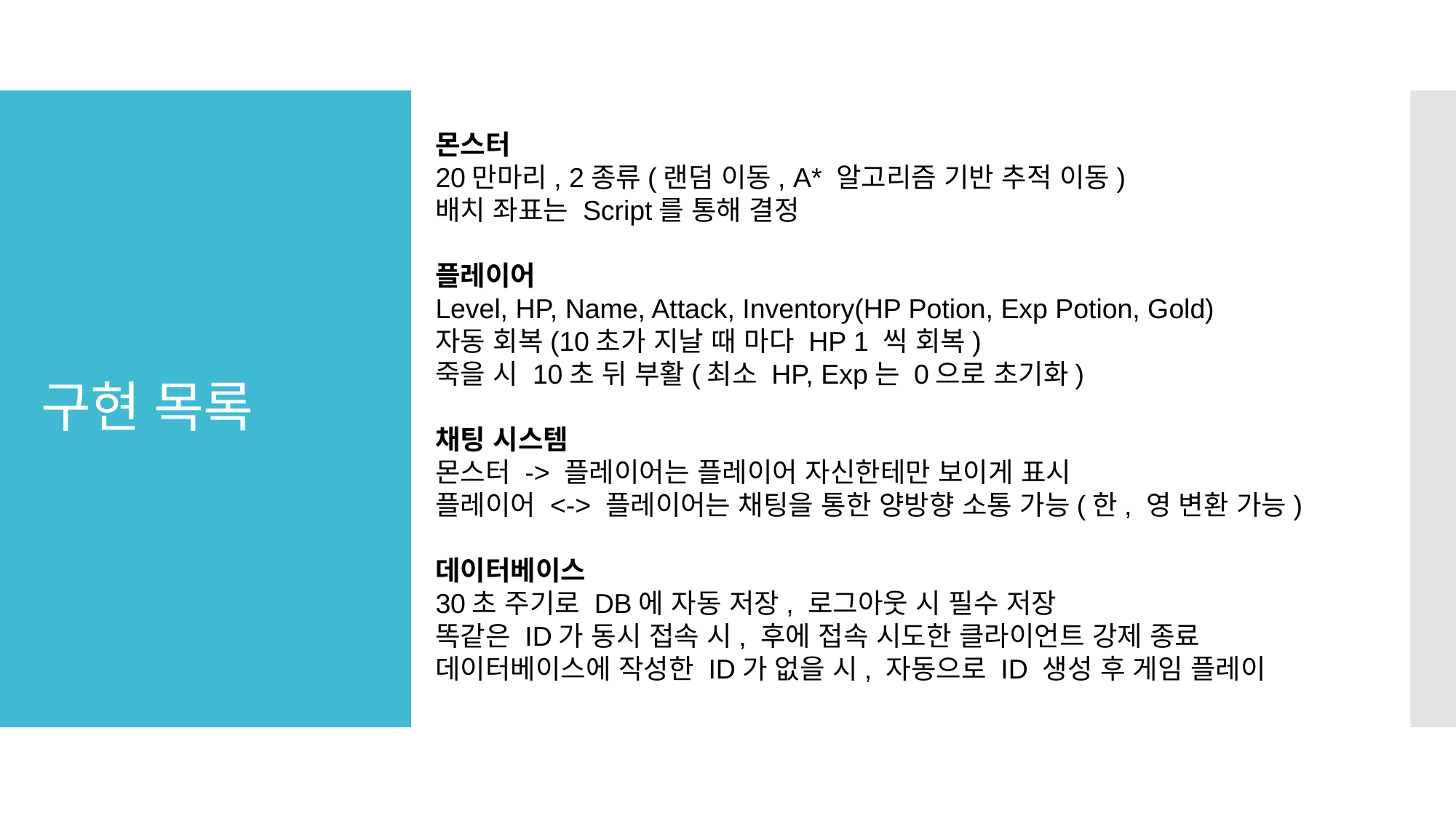

몬스터
20만마리, 2종류(랜덤 이동, A* 알고리즘 기반 추적 이동)
배치 좌표는 Script를 통해 결정

플레이어
Level, HP, Name, Attack, Inventory(HP Potion, Exp Potion, Gold)
자동 회복(10초가 지날 때 마다 HP 1 씩 회복)
죽을 시 10초 뒤 부활(최소 HP, Exp는 0으로 초기화)

채팅 시스템
몬스터 -> 플레이어는 플레이어 자신한테만 보이게 표시
플레이어 <-> 플레이어는 채팅을 통한 양방향 소통 가능(한, 영 변환 가능)

데이터베이스
30초 주기로 DB에 자동 저장, 로그아웃 시 필수 저장
똑같은 ID가 동시 접속 시, 후에 접속 시도한 클라이언트 강제 종료
데이터베이스에 작성한 ID가 없을 시, 자동으로 ID 생성 후 게임 플레이
# 구현 목록